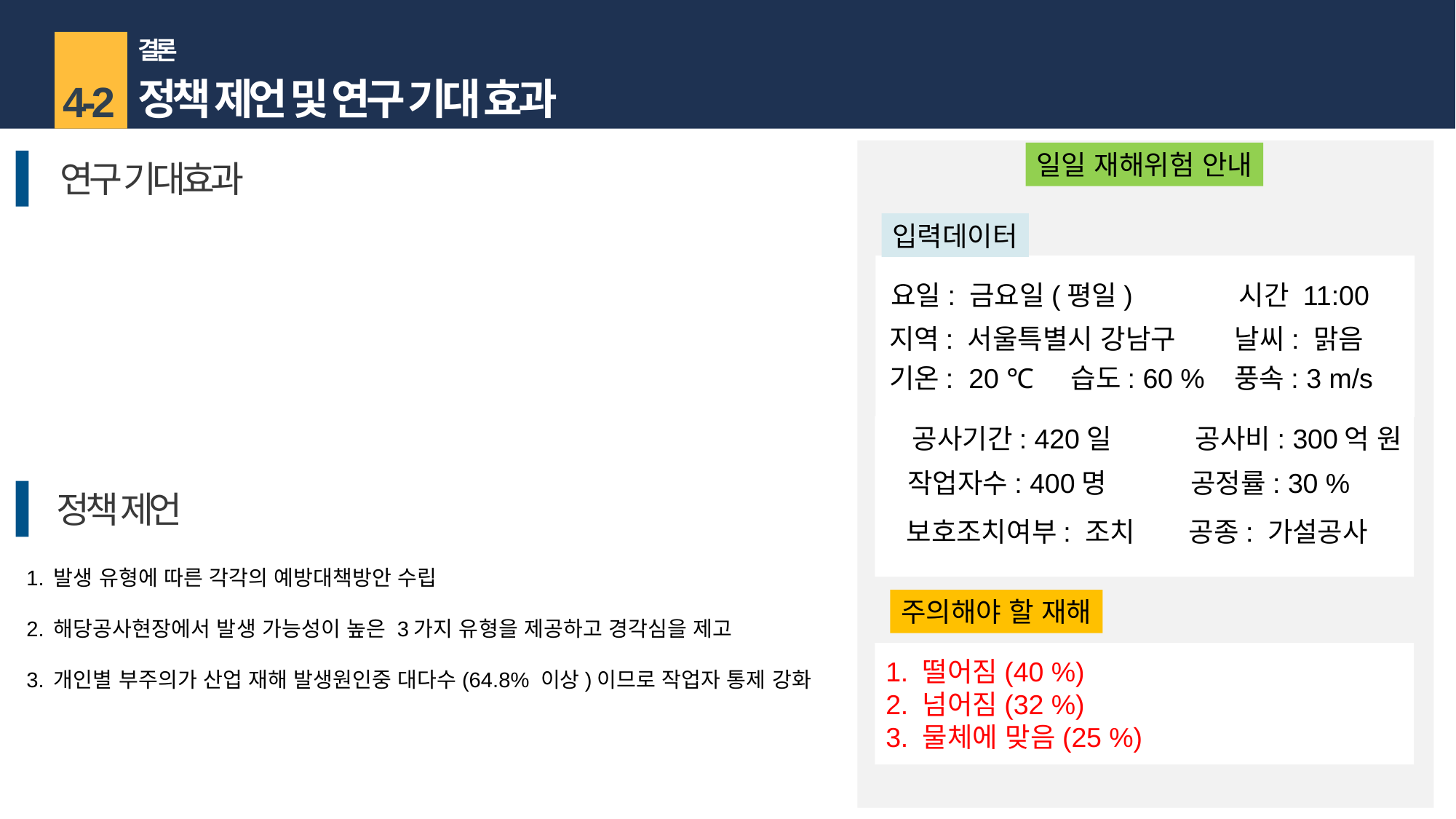

결론

정책 제언 및 연구 기대 효과
4-2

일일 재해위험 안내

연구 기대효과
입력데이터

사업장 정보
요일: 금요일(평일)             시간 11:00
지역: 서울특별시 강남구
날씨: 맑음
기온:  20 ℃    습도: 60 %   풍속: 3 m/s
공사기간: 420일           공사비: 300억 원

작업자수: 400명           공정률: 30 %
보호조치여부: 조치       공종: 가설공사

정책 제언
발생 유형에 따른 각각의 예방대책방안 수립

해당공사현장에서 발생 가능성이 높은 3가지 유형을 제공하고 경각심을 제고

개인별 부주의가 산업 재해 발생원인중 대다수(64.8% 이상)이므로 작업자 통제 강화

주의해야 할 재해
1. 떨어짐(40 %)
2. 넘어짐(32 %)
3. 물체에 맞음(25 %)